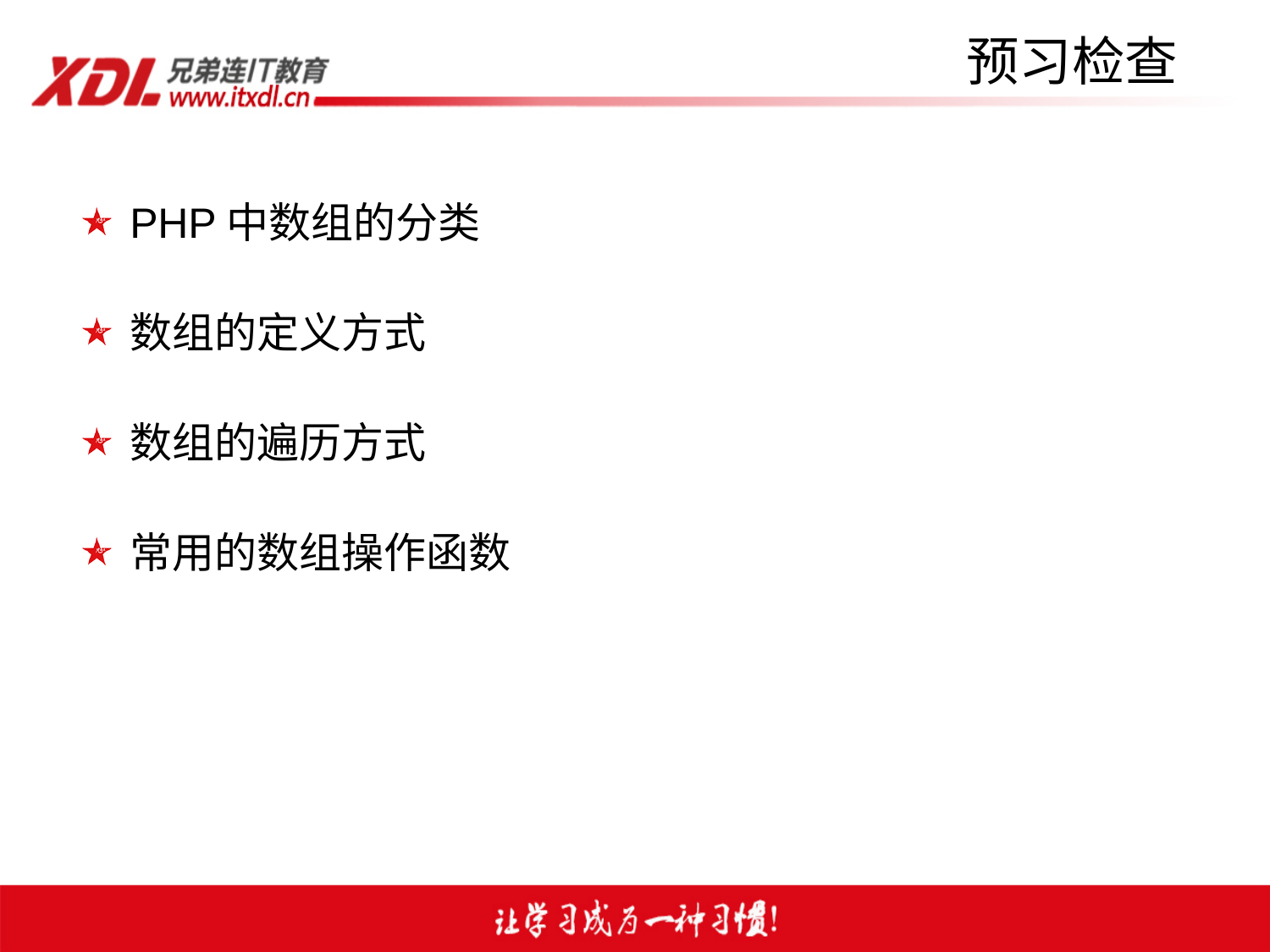

# 预习检查
PHP中数组的分类
数组的定义方式
数组的遍历方式
常用的数组操作函数